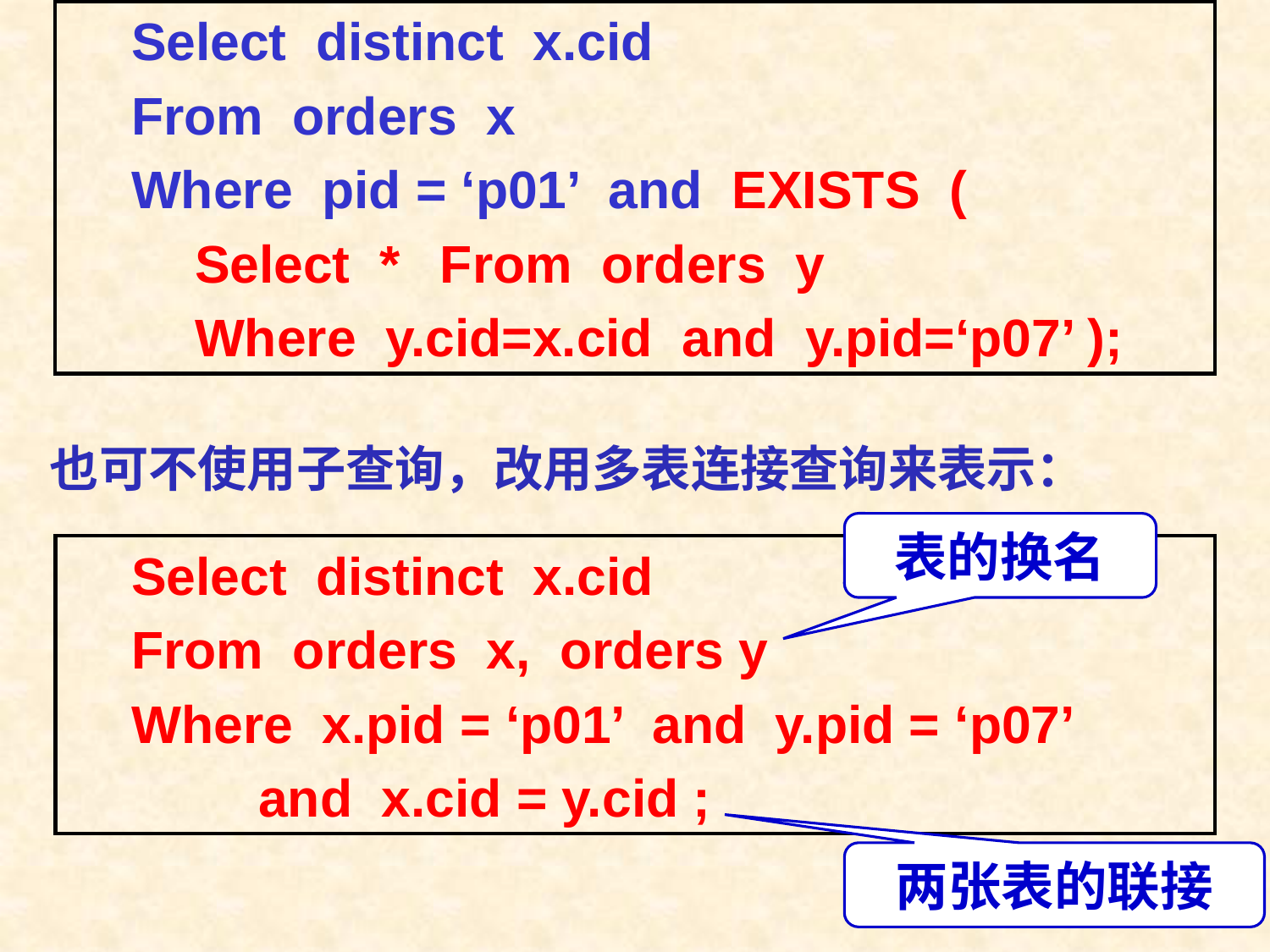

Select  distinct  x.cid
From  orders  x
Where  pid = ‘p01’  and  EXISTS  (
Select  *   From  orders  y
Where  y.cid=x.cid  and  y.pid=‘p07’ );
也可不使用子查询，改用多表连接查询来表示：
表的换名
Select  distinct  x.cid
From  orders  x,  orders y
Where  x.pid = ‘p01’  and  y.pid = ‘p07’
and  x.cid = y.cid ;
两张表的联接